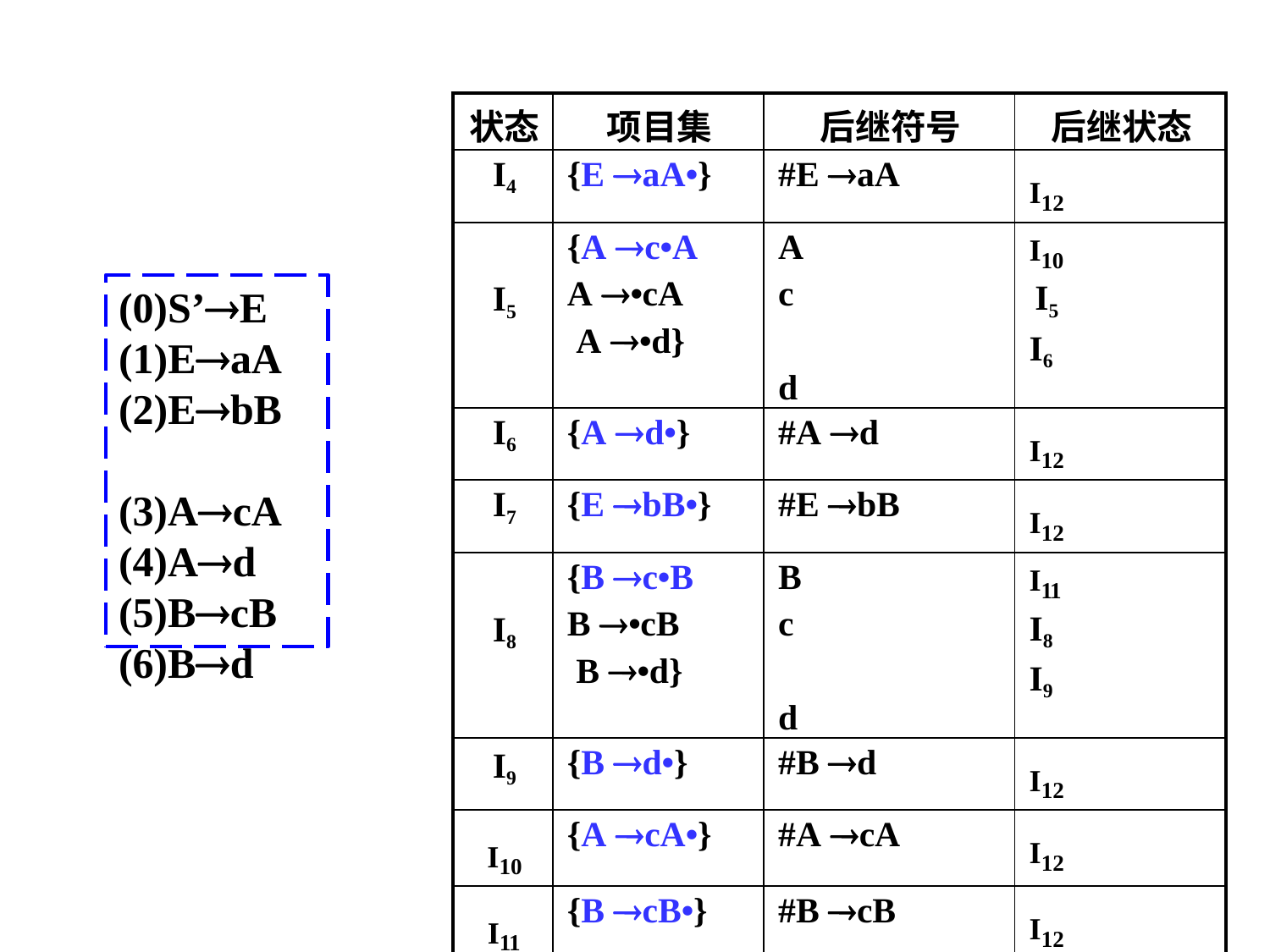

| 状态 | 项目集 | 后继符号 | 后继状态 |
| --- | --- | --- | --- |
| I4 | {E →aA•} | #E →aA | I12 |
| I5 | {A →c•A A →•cA A →•d} | A c d | I10 I5 I6 |
| I6 | {A →d•} | #A →d | I12 |
| I7 | {E →bB•} | #E →bB | I12 |
| I8 | {B →c•B B →•cB B →•d} | B c d | I11 I8 I9 |
| I9 | {B →d•} | #B →d | I12 |
| I10 | {A →cA•} | #A →cA | I12 |
| I11 | {B →cB•} | #B →cB | I12 |

(0)S’→E  (1)E→aA  (2)E→bB  (3)A→cA
(4)A→d  (5)B→cB
(6)B→d